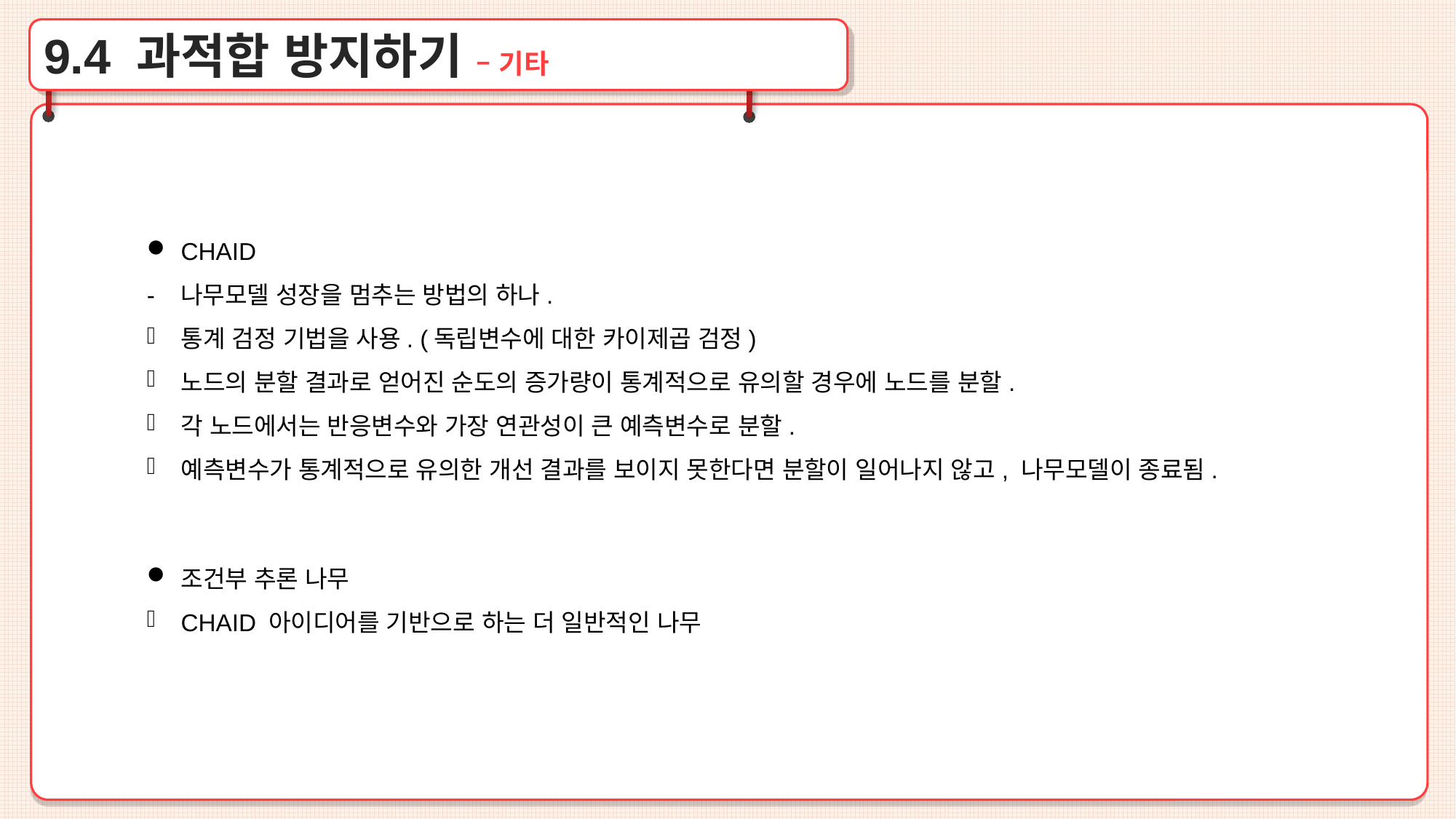

9.4 과적합 방지하기 – 기타

CHAID
-   나무모델 성장을 멈추는 방법의 하나.
통계 검정 기법을 사용. (독립변수에 대한 카이제곱 검정)
노드의 분할 결과로 얻어진 순도의 증가량이 통계적으로 유의할 경우에 노드를 분할.
각 노드에서는 반응변수와 가장 연관성이 큰 예측변수로 분할.
예측변수가 통계적으로 유의한 개선 결과를 보이지 못한다면 분할이 일어나지 않고, 나무모델이 종료됨.
조건부 추론 나무
CHAID 아이디어를 기반으로 하는 더 일반적인 나무